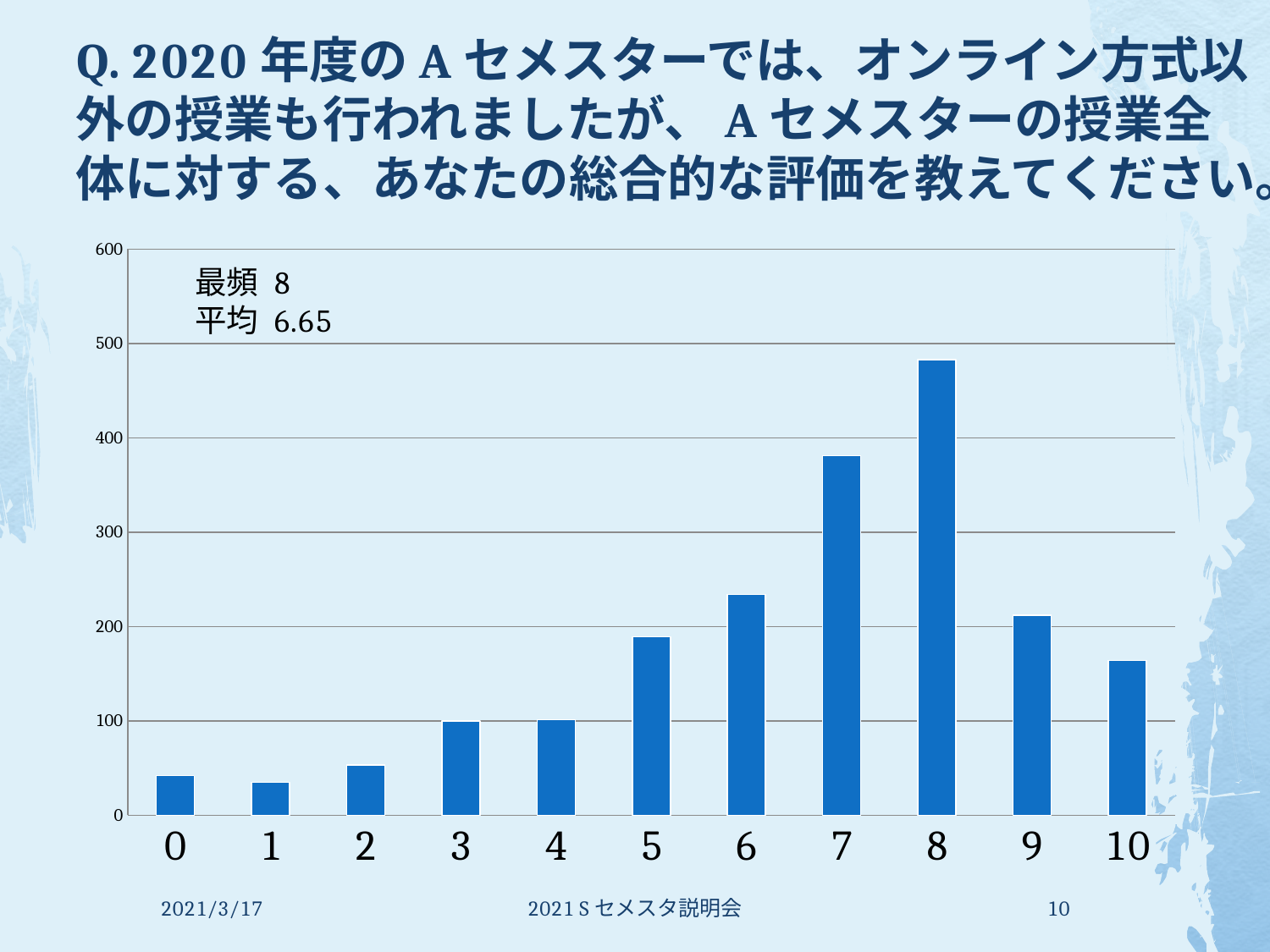

# Q. 2020年度のAセメスターでは、オンライン方式以外の授業も行われましたが、Aセメスターの授業全体に対する、あなたの総合的な評価を教えてください。

### Chart

| Category |  |
|---|---|
| 0 | 42.0 |
| 1 | 35.0 |
| 2 | 53.0 |
| 3 | 100.0 |
| 4 | 101.0 |
| 5 | 189.0 |
| 6 | 234.0 |
| 7 | 381.0 |
| 8 | 483.0 |
| 9 | 212.0 |
| 10 | 164.0 |
最頻 8
平均 6.65
2021/3/17
2021 Sセメスタ説明会
10